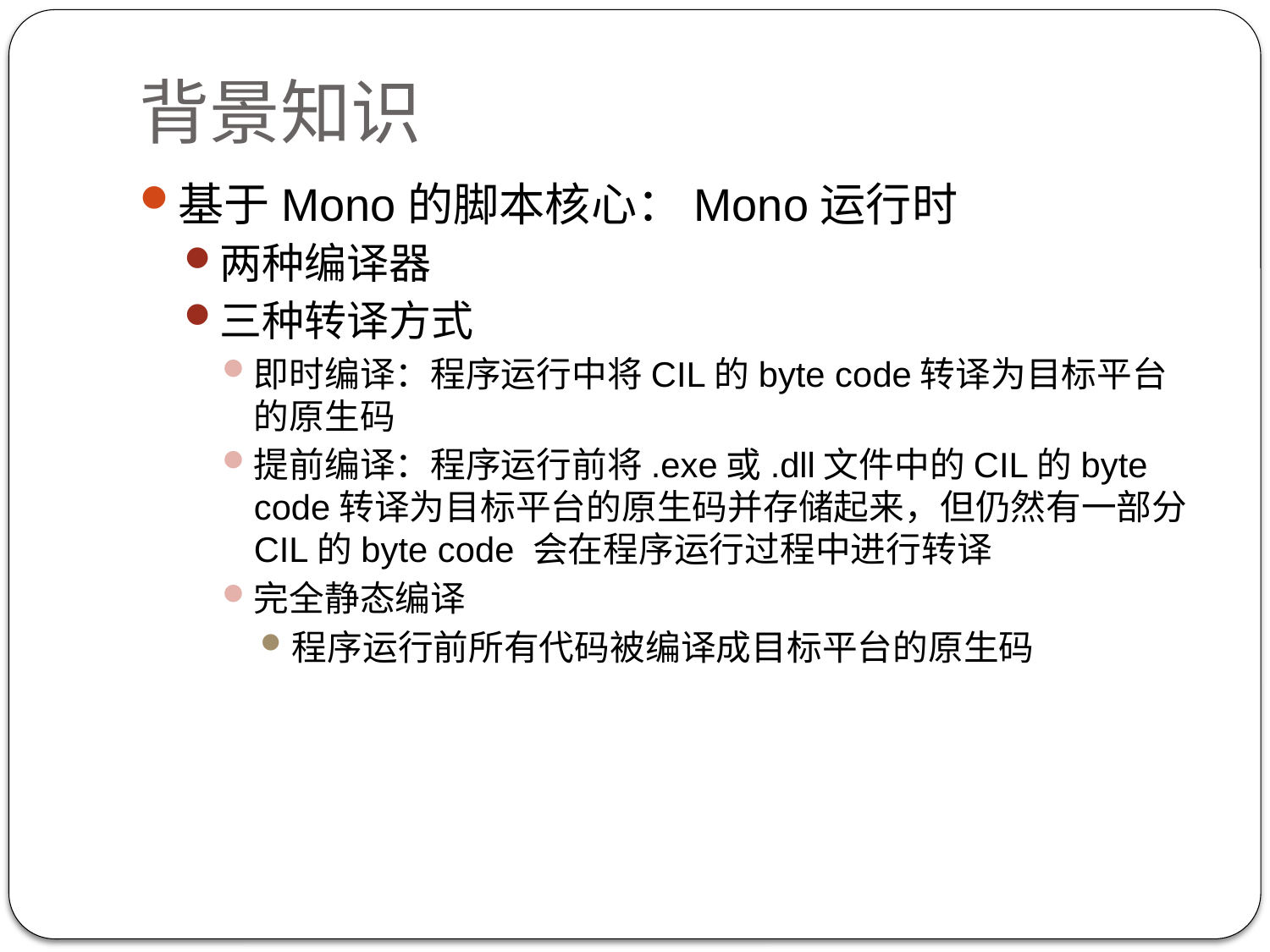

# 背景知识
基于Mono的脚本核心：Mono运行时
两种编译器
三种转译方式
即时编译：程序运行中将CIL的byte code转译为目标平台的原生码
提前编译：程序运行前将.exe或.dll文件中的CIL的byte code转译为目标平台的原生码并存储起来，但仍然有一部分CIL的byte code 会在程序运行过程中进行转译
完全静态编译
程序运行前所有代码被编译成目标平台的原生码